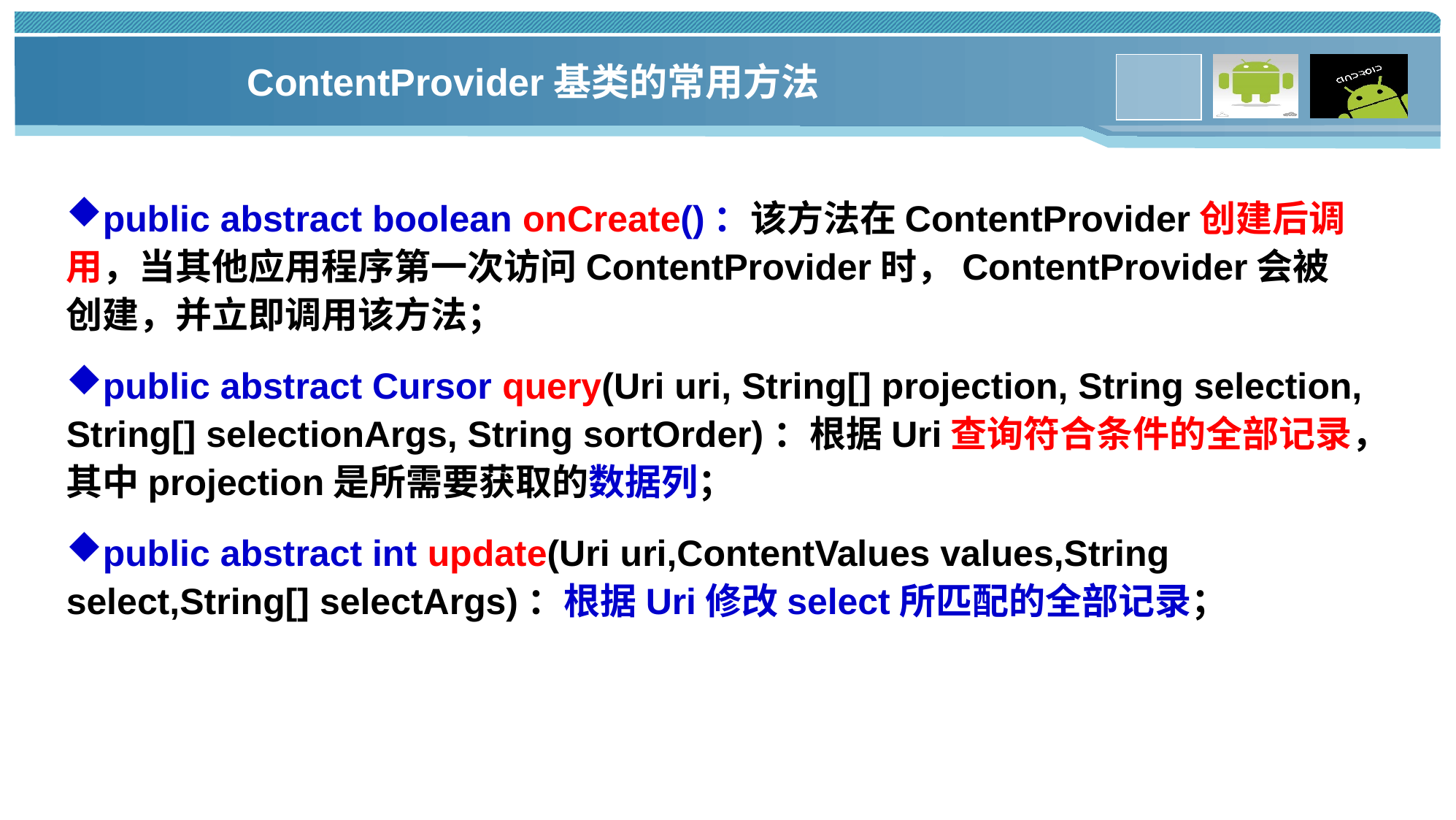

# ContentProvider基类的常用方法
public abstract boolean onCreate()：该方法在ContentProvider创建后调用，当其他应用程序第一次访问ContentProvider时，ContentProvider会被创建，并立即调用该方法；
public abstract Cursor query(Uri uri, String[] projection, String selection, String[] selectionArgs, String sortOrder)：根据Uri查询符合条件的全部记录，其中projection是所需要获取的数据列；
public abstract int update(Uri uri,ContentValues values,String select,String[] selectArgs)：根据Uri修改select所匹配的全部记录；